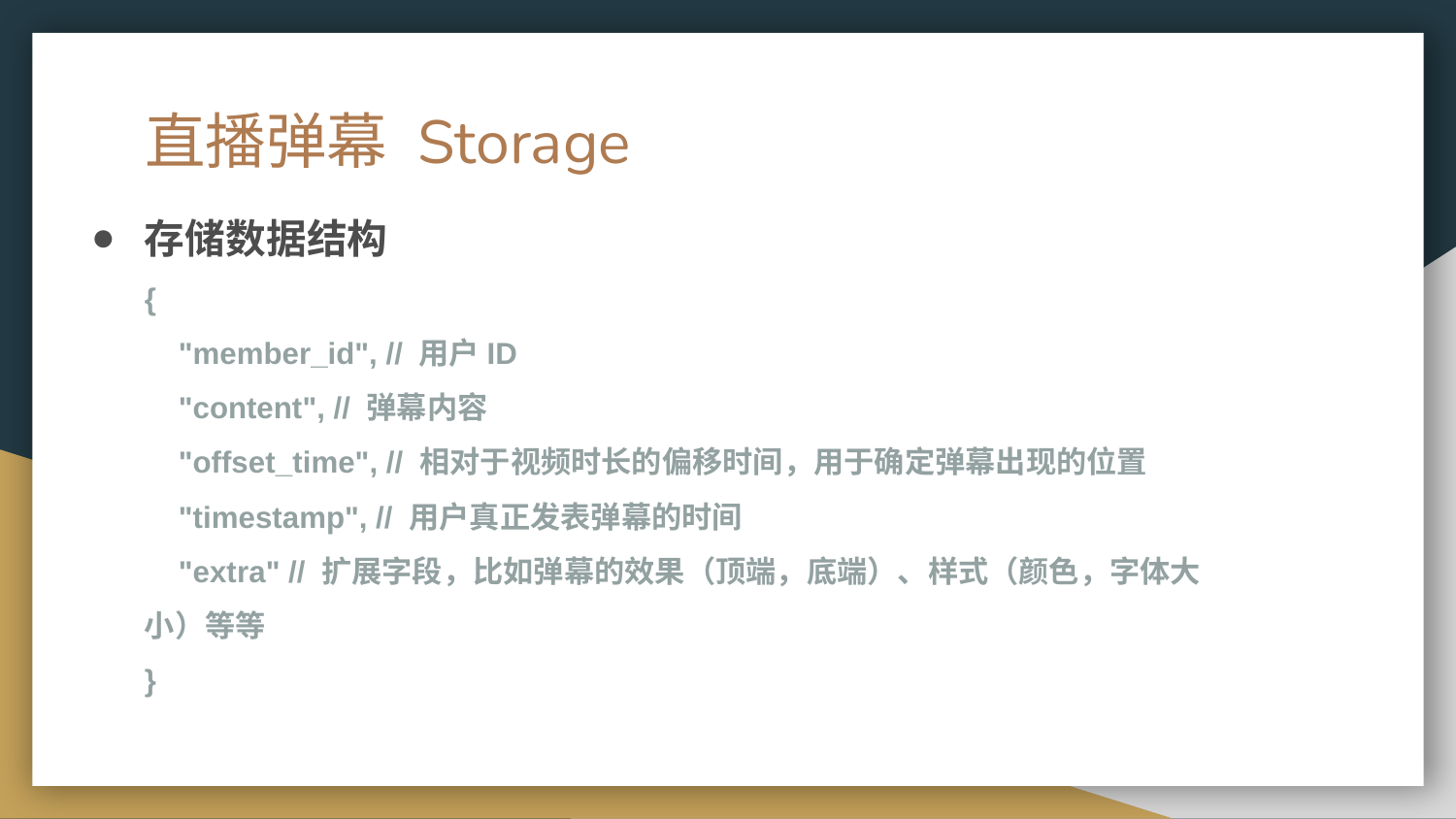

# 直播弹幕 Storage
存储数据结构
{
    "member_id", // 用户ID
    "content", // 弹幕内容
    "offset_time", // 相对于视频时长的偏移时间，用于确定弹幕出现的位置
    "timestamp", // 用户真正发表弹幕的时间
    "extra" // 扩展字段，比如弹幕的效果（顶端，底端）、样式（颜色，字体大小）等等
}